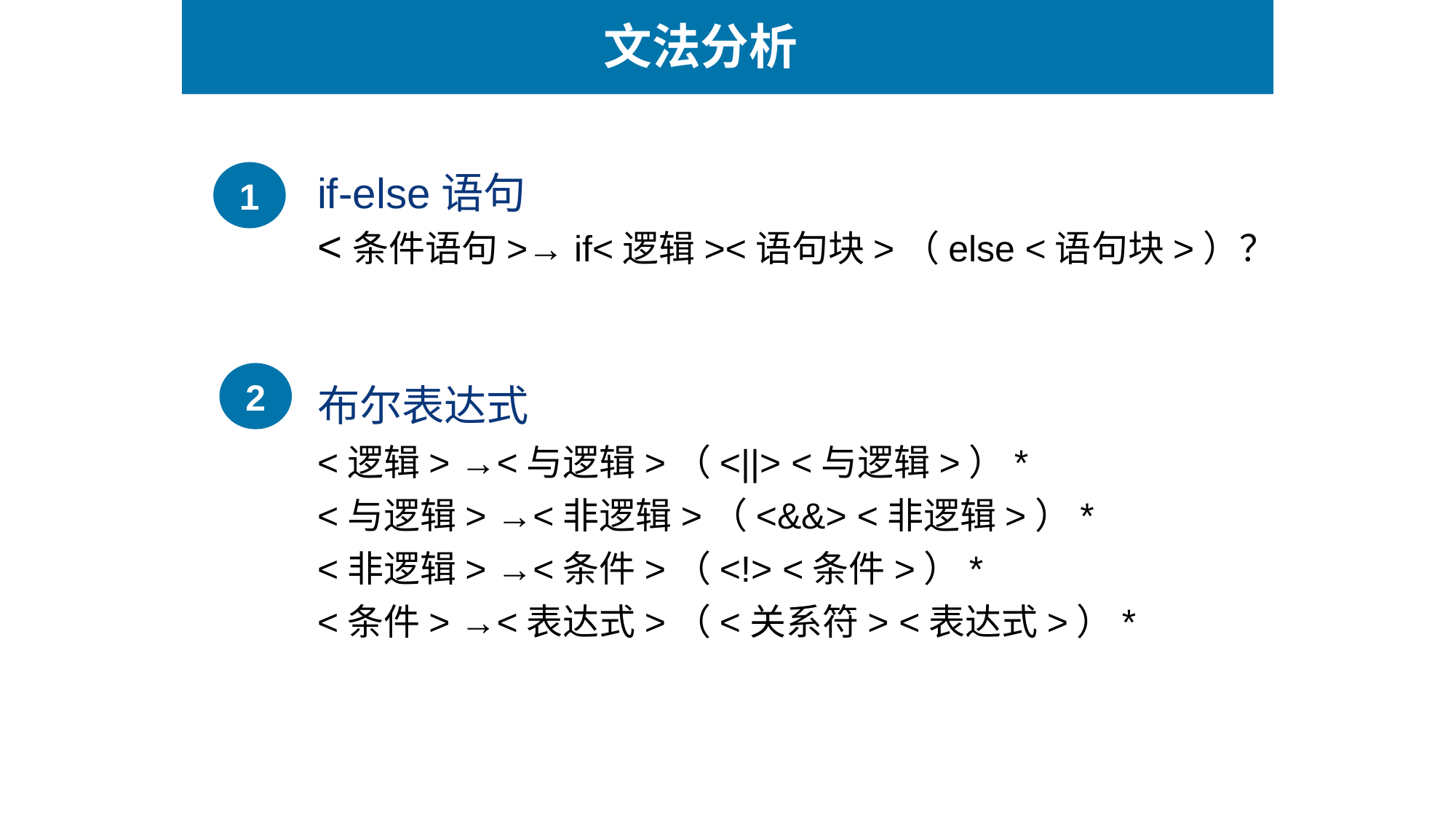

文法分析
if-else语句
<条件语句>→ if<逻辑><语句块>（else <语句块>）？

布尔表达式
<逻辑> →<与逻辑>（<||> <与逻辑>）*
<与逻辑> →<非逻辑>（<&&> <非逻辑>）*
<非逻辑> →<条件>（<!> <条件>）*
<条件> →<表达式>（<关系符> <表达式>）*

1
2
switch-case语句
〈switch-case语句〉→ switch (ID)<case语句>
〈case语句〉→(case  < INTEGER_LITERAL >:〈语句块〉break;)*
  default:〈语句块〉;

循环语句
<循环语句> →<while语句>|<for语句>|<do-while语句>
<while语句> →<while><逻辑> <语句块>
<for语句> → <for>(<赋值语句>?;<逻辑>;<赋值语句>?)<语句块>
<do-while语句> →<do><语句块><while><逻辑>